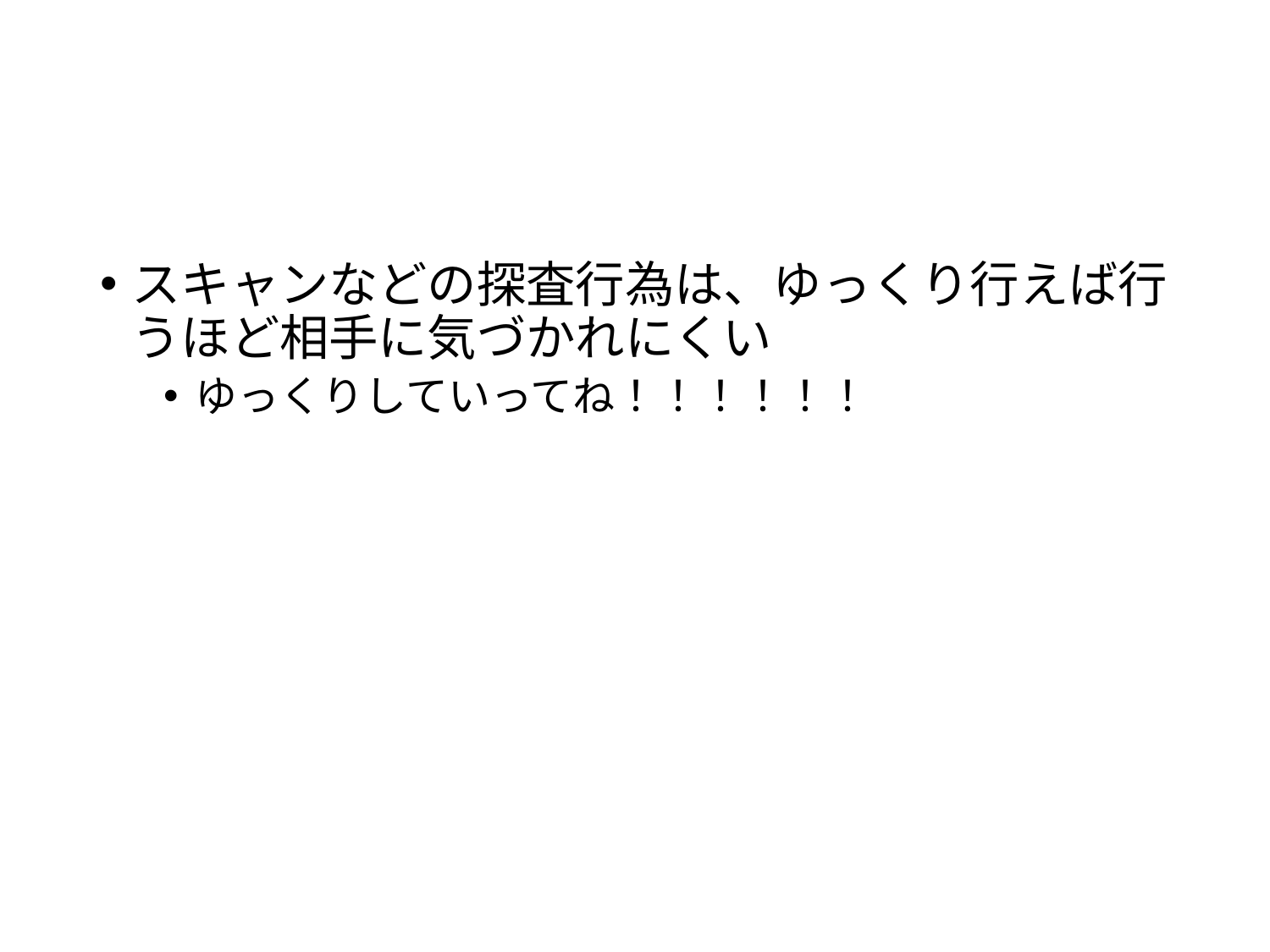

#
スキャンなどの探査行為は、ゆっくり行えば行うほど相手に気づかれにくい
ゆっくりしていってね！！！！！！